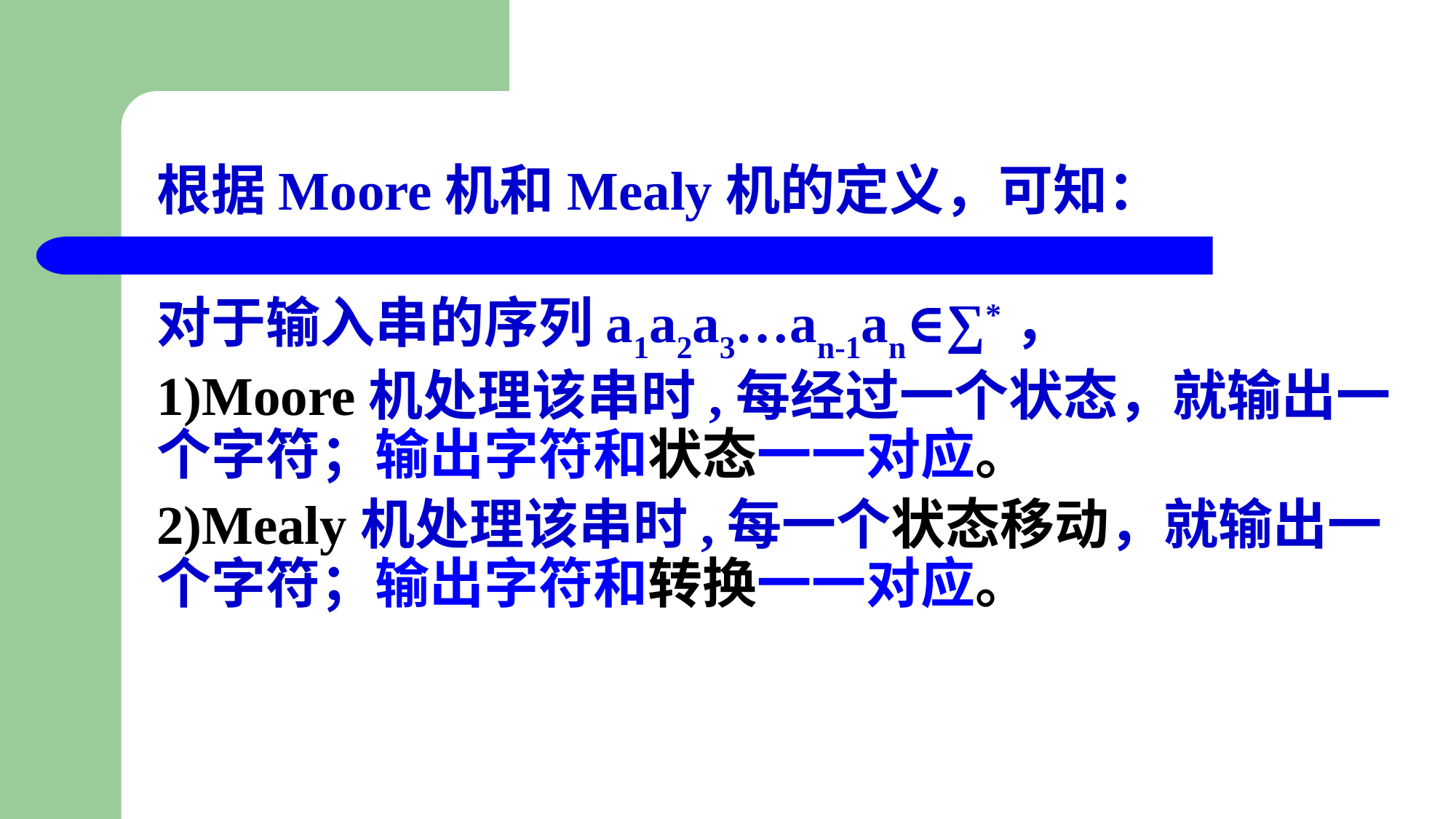

# 根据Moore机和Mealy机的定义，可知：
对于输入串的序列a1a2a3…an-1an∈∑*，
1)Moore机处理该串时,每经过一个状态，就输出一个字符；输出字符和状态一一对应。
2)Mealy机处理该串时,每一个状态移动，就输出一个字符；输出字符和转换一一对应。